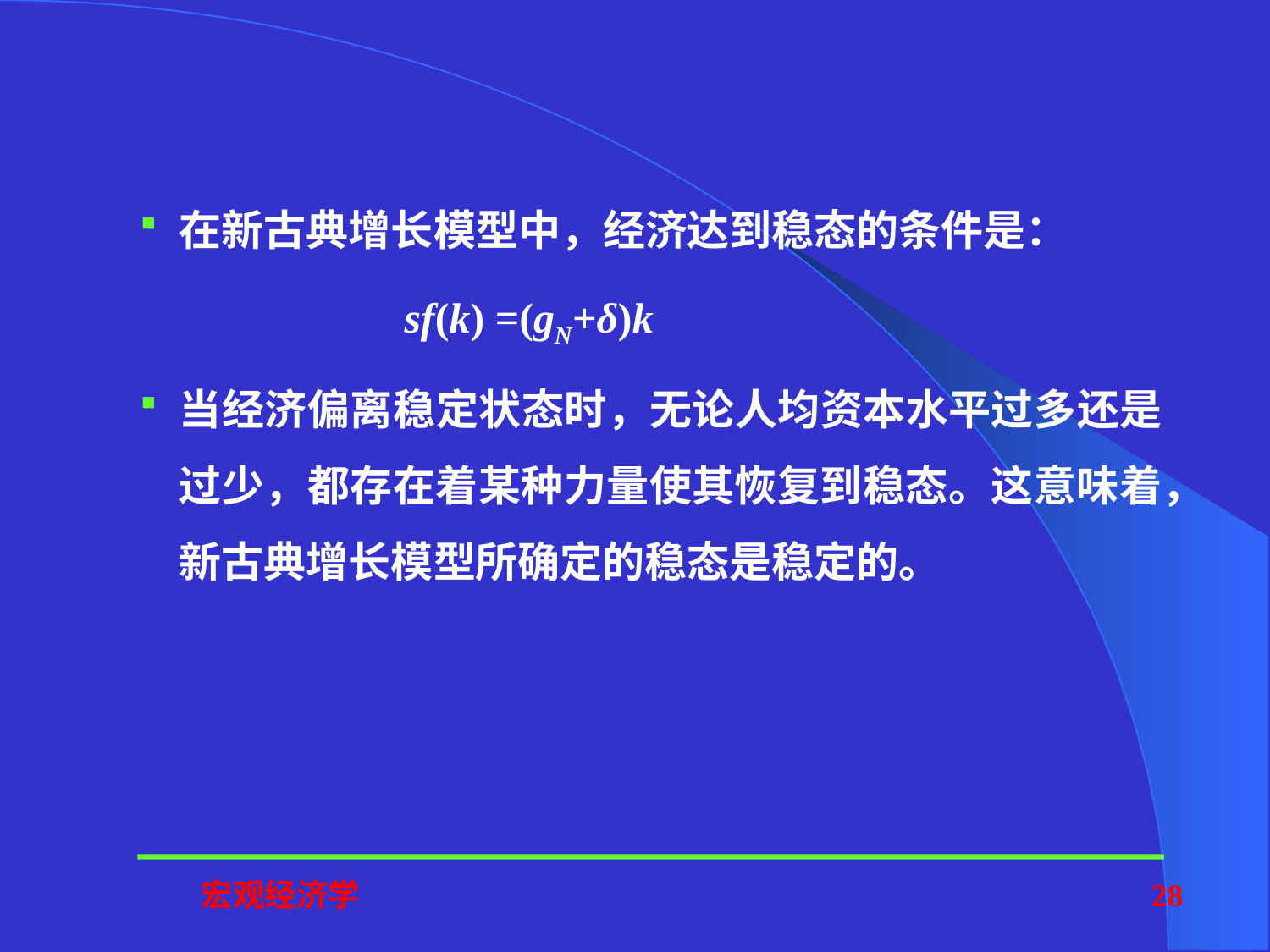

在新古典增长模型中，经济达到稳态的条件是：
                               sf(k) =(gN+δ)k
当经济偏离稳定状态时，无论人均资本水平过多还是过少，都存在着某种力量使其恢复到稳态。这意味着，新古典增长模型所确定的稳态是稳定的。